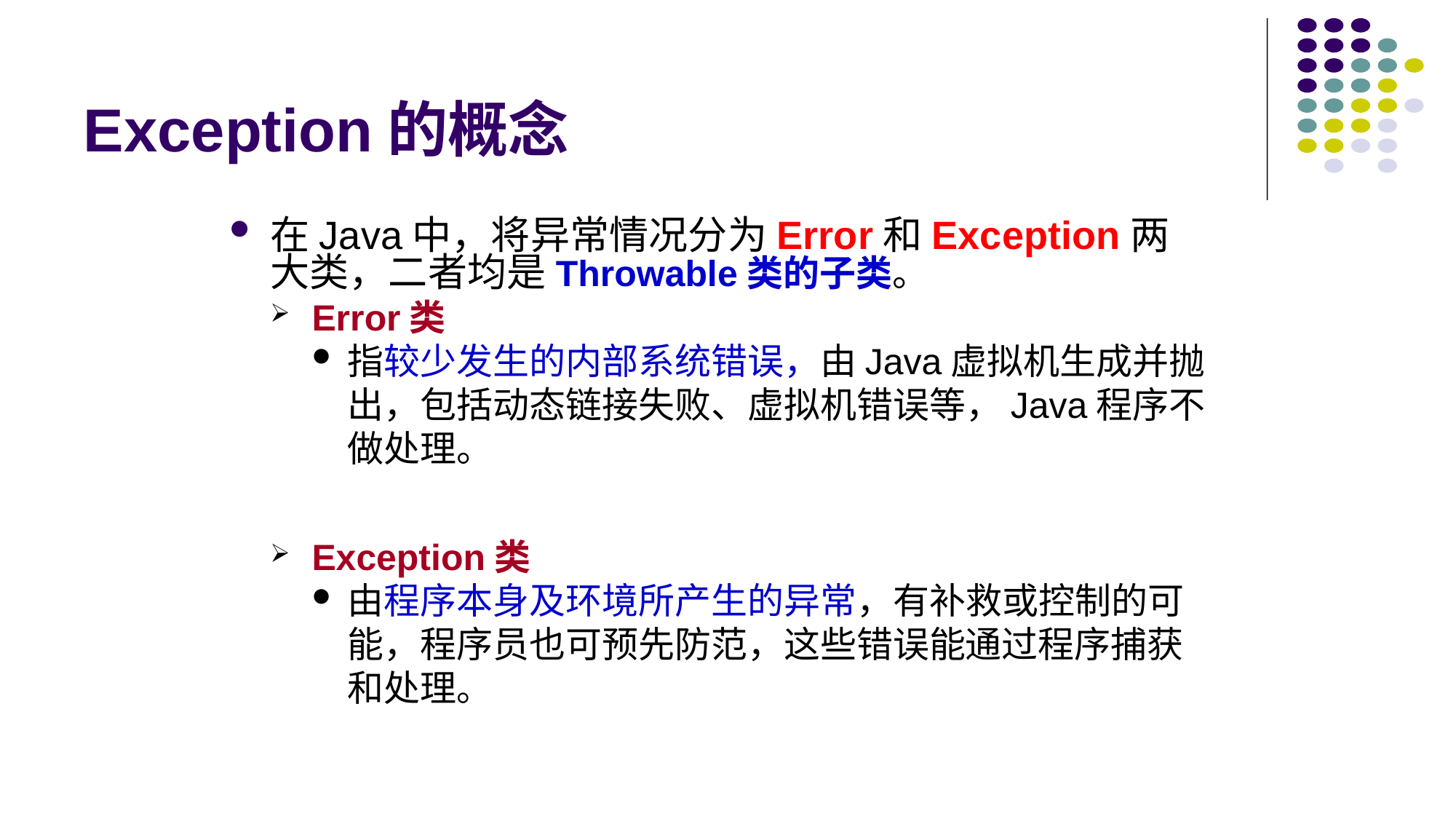

# Exception的概念
在Java中，将异常情况分为Error和Exception两大类，二者均是Throwable类的子类。
Error类
指较少发生的内部系统错误，由Java虚拟机生成并抛出，包括动态链接失败、虚拟机错误等，Java程序不做处理。

Exception类
由程序本身及环境所产生的异常，有补救或控制的可能，程序员也可预先防范，这些错误能通过程序捕获和处理。
14